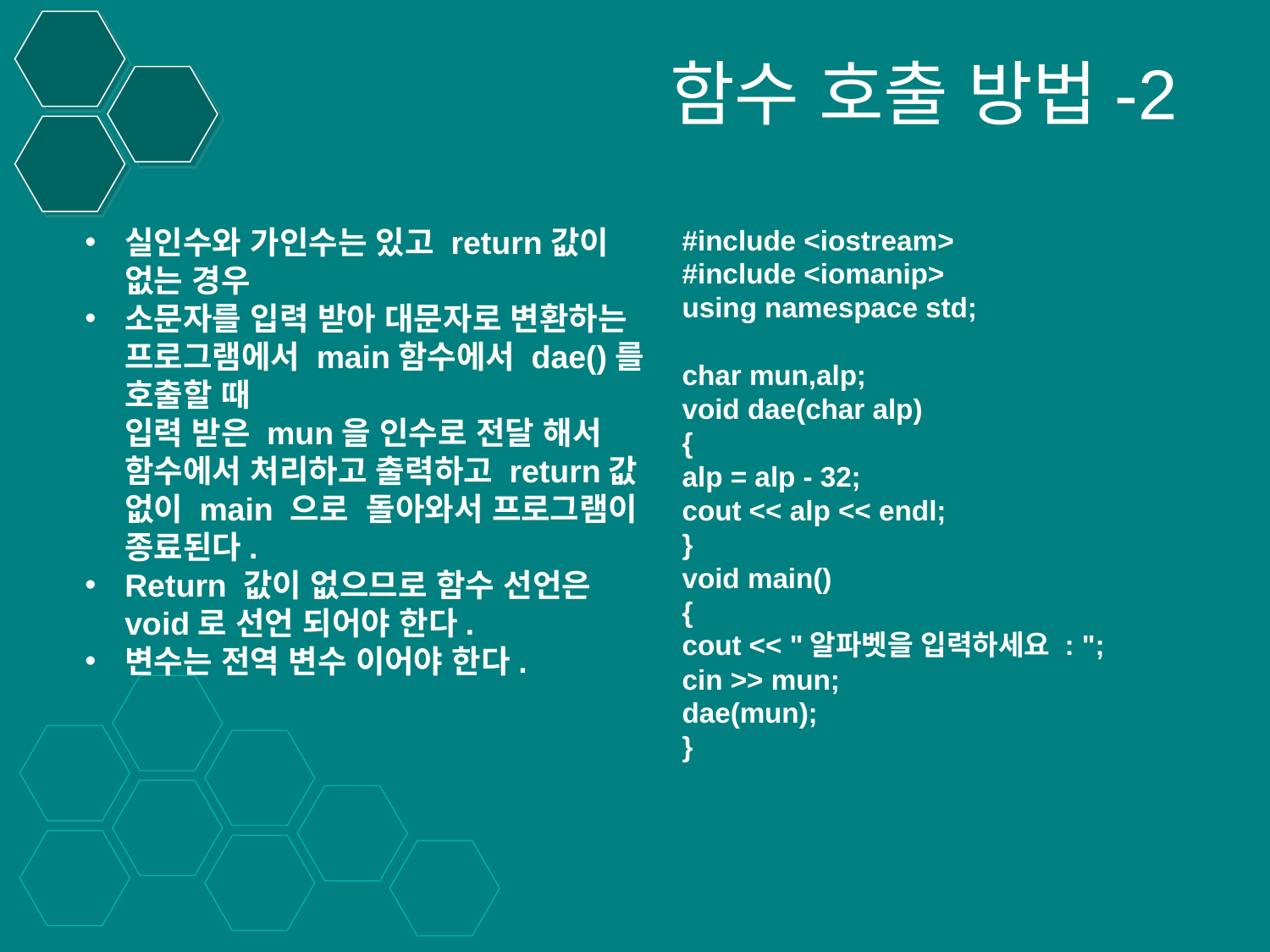

# 함수 호출 방법-2
실인수와 가인수는 있고 return값이 없는 경우
소문자를 입력 받아 대문자로 변환하는 프로그램에서 main함수에서 dae()를 호출할 때
입력 받은 mun을 인수로 전달 해서 함수에서 처리하고 출력하고 return값 없이 main 으로  돌아와서 프로그램이 종료된다.
Return 값이 없으므로 함수 선언은 void로 선언 되어야 한다.
변수는 전역 변수 이어야 한다.
#include <iostream>
#include <iomanip>
using namespace std;

char mun,alp;
void dae(char alp)
{
alp = alp - 32;
cout << alp << endl;
}
void main()
{
cout << "알파벳을 입력하세요 : ";
cin >> mun;
dae(mun);
}